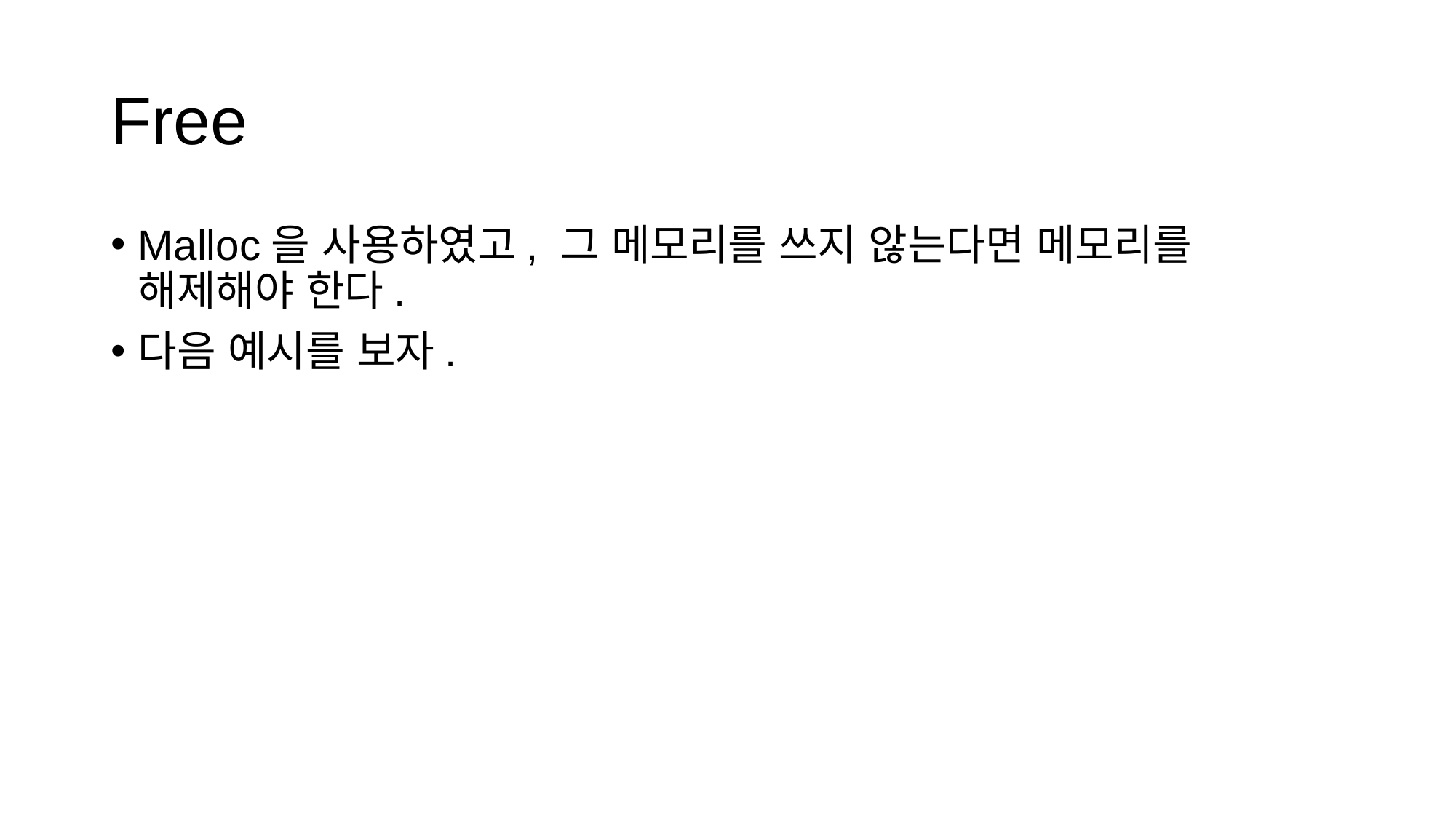

# Free
Malloc을 사용하였고, 그 메모리를 쓰지 않는다면 메모리를 해제해야 한다.
다음 예시를 보자.